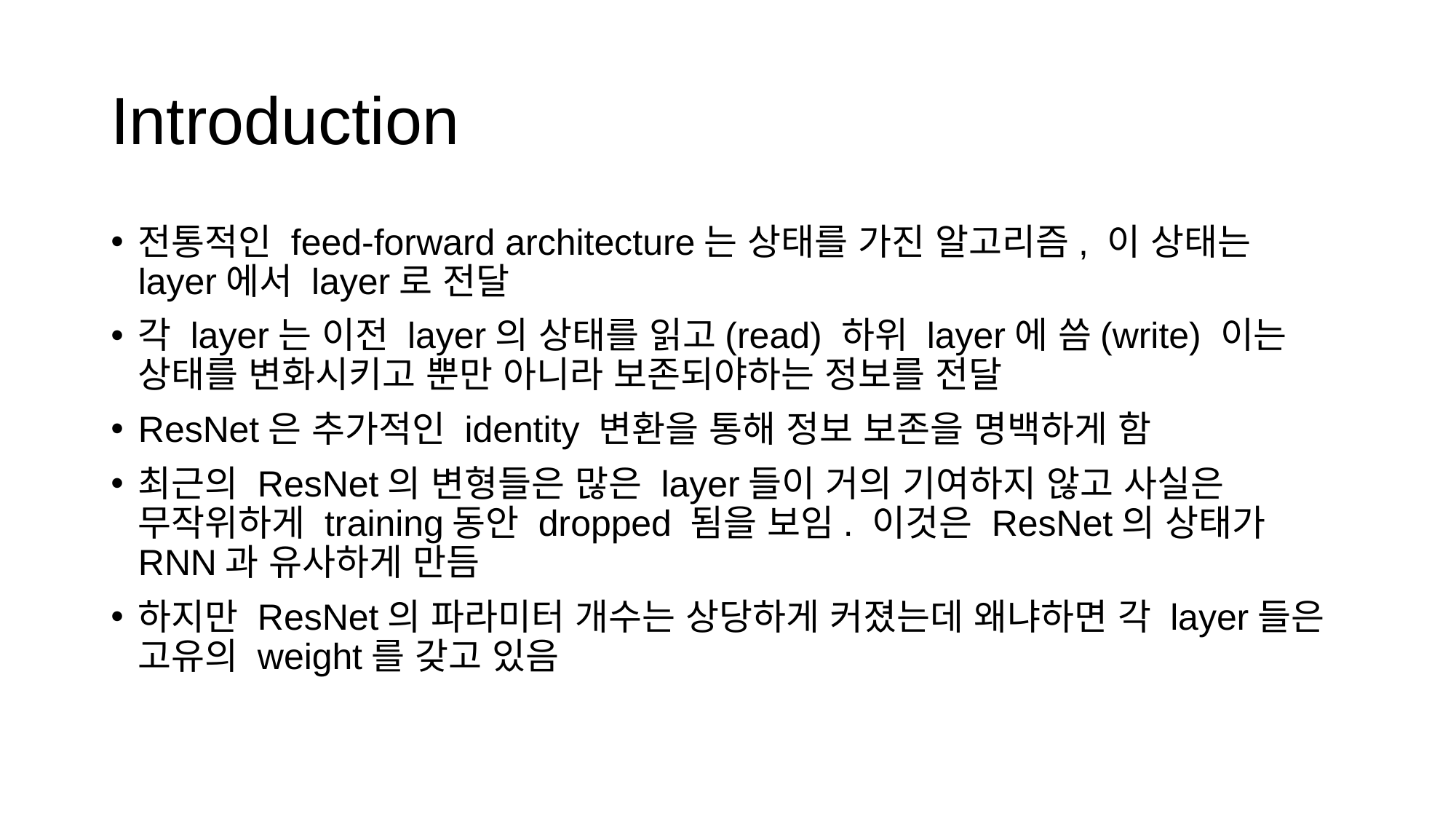

# Introduction
전통적인 feed-forward architecture는 상태를 가진 알고리즘, 이 상태는 layer에서 layer로 전달
각 layer는 이전 layer의 상태를 읽고(read) 하위 layer에 씀(write) 이는 상태를 변화시키고 뿐만 아니라 보존되야하는 정보를 전달
ResNet은 추가적인 identity 변환을 통해 정보 보존을 명백하게 함
최근의 ResNet의 변형들은 많은 layer들이 거의 기여하지 않고 사실은 무작위하게 training동안 dropped 됨을 보임. 이것은 ResNet의 상태가 RNN과 유사하게 만듬
하지만 ResNet의 파라미터 개수는 상당하게 커졌는데 왜냐하면 각 layer들은 고유의 weight를 갖고 있음